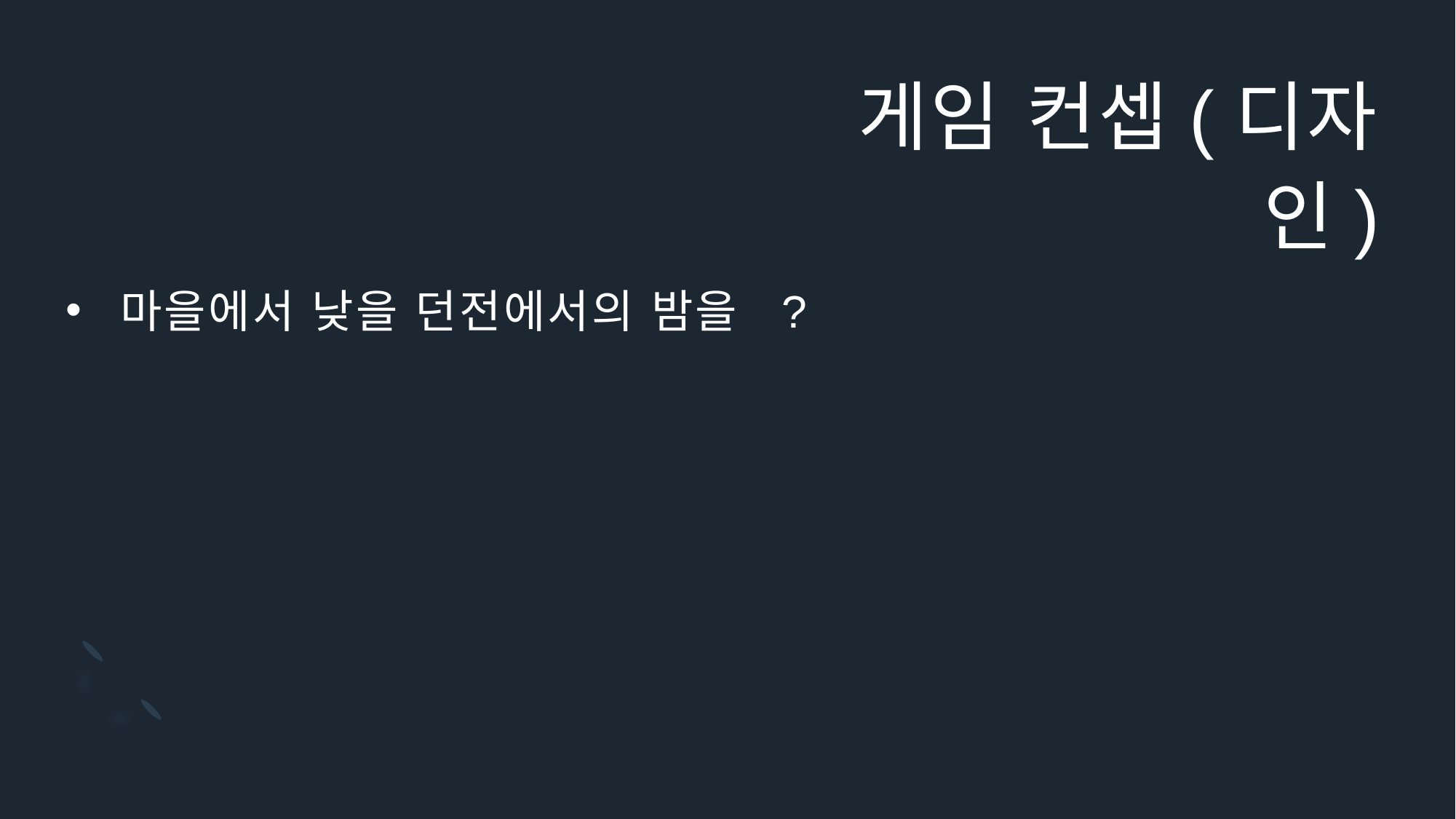

게임 컨셉(디자인)

마을에서 낮을 던전에서의 밤을  ?